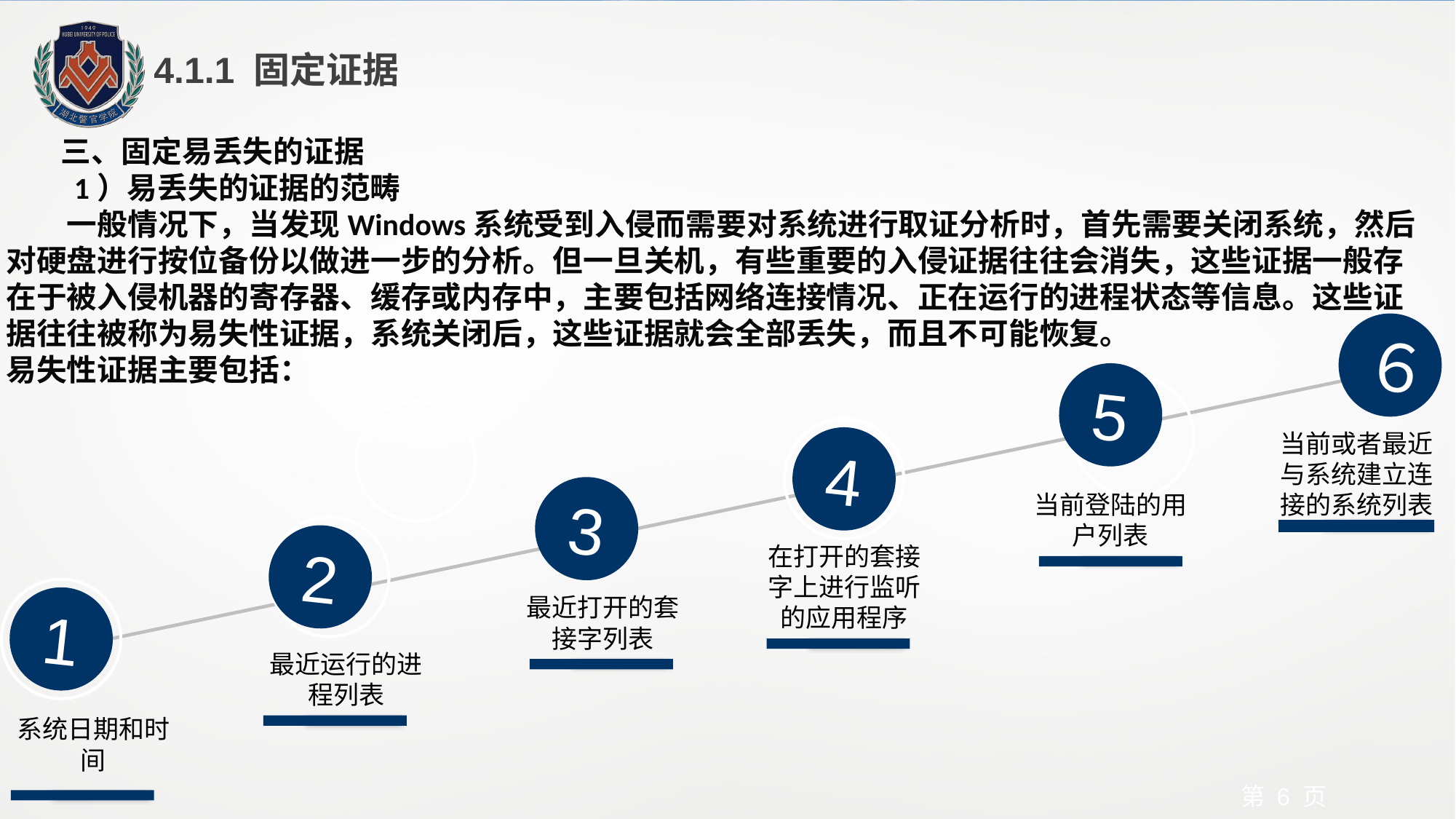

4.1.1 固定证据
　　三、固定易丢失的证据
　　1）易丢失的证据的范畴
　　一般情况下，当发现Windows系统受到入侵而需要对系统进行取证分析时，首先需要关闭系统，然后对硬盘进行按位备份以做进一步的分析。但一旦关机，有些重要的入侵证据往往会消失，这些证据一般存在于被入侵机器的寄存器、缓存或内存中，主要包括网络连接情况、正在运行的进程状态等信息。这些证据往往被称为易失性证据，系统关闭后，这些证据就会全部丢失，而且不可能恢复。
易失性证据主要包括：
６
5

3

4
当前或者最近与系统建立连接的系统列表

当前登陆的用户列表

2
在打开的套接字上进行监听的应用程序

1
最近打开的套接字列表

最近运行的进程列表

系统日期和时间